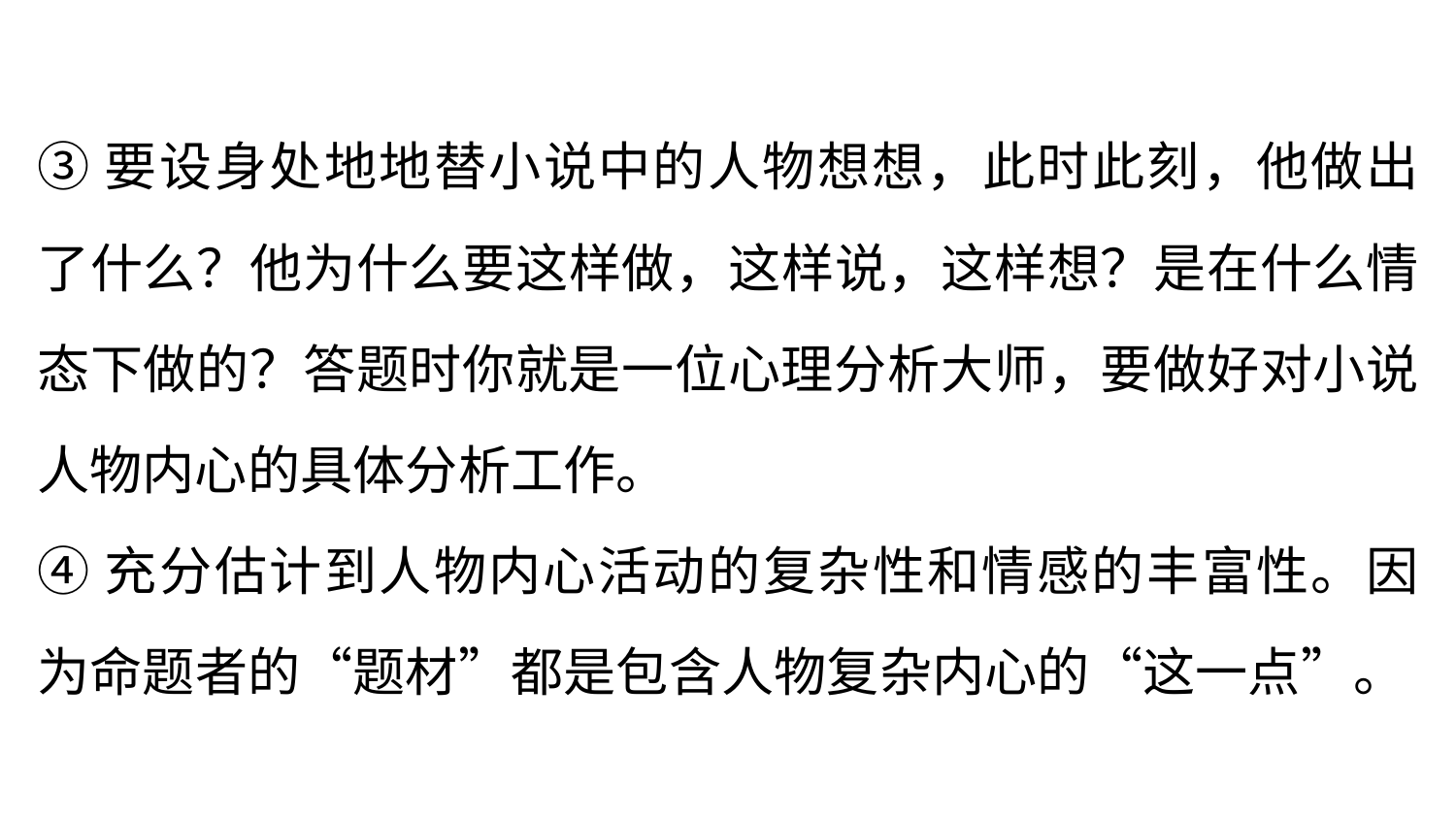

③要设身处地地替小说中的人物想想，此时此刻，他做出了什么？他为什么要这样做，这样说，这样想？是在什么情态下做的？答题时你就是一位心理分析大师，要做好对小说人物内心的具体分析工作。
④充分估计到人物内心活动的复杂性和情感的丰富性。因为命题者的“题材”都是包含人物复杂内心的“这一点”。